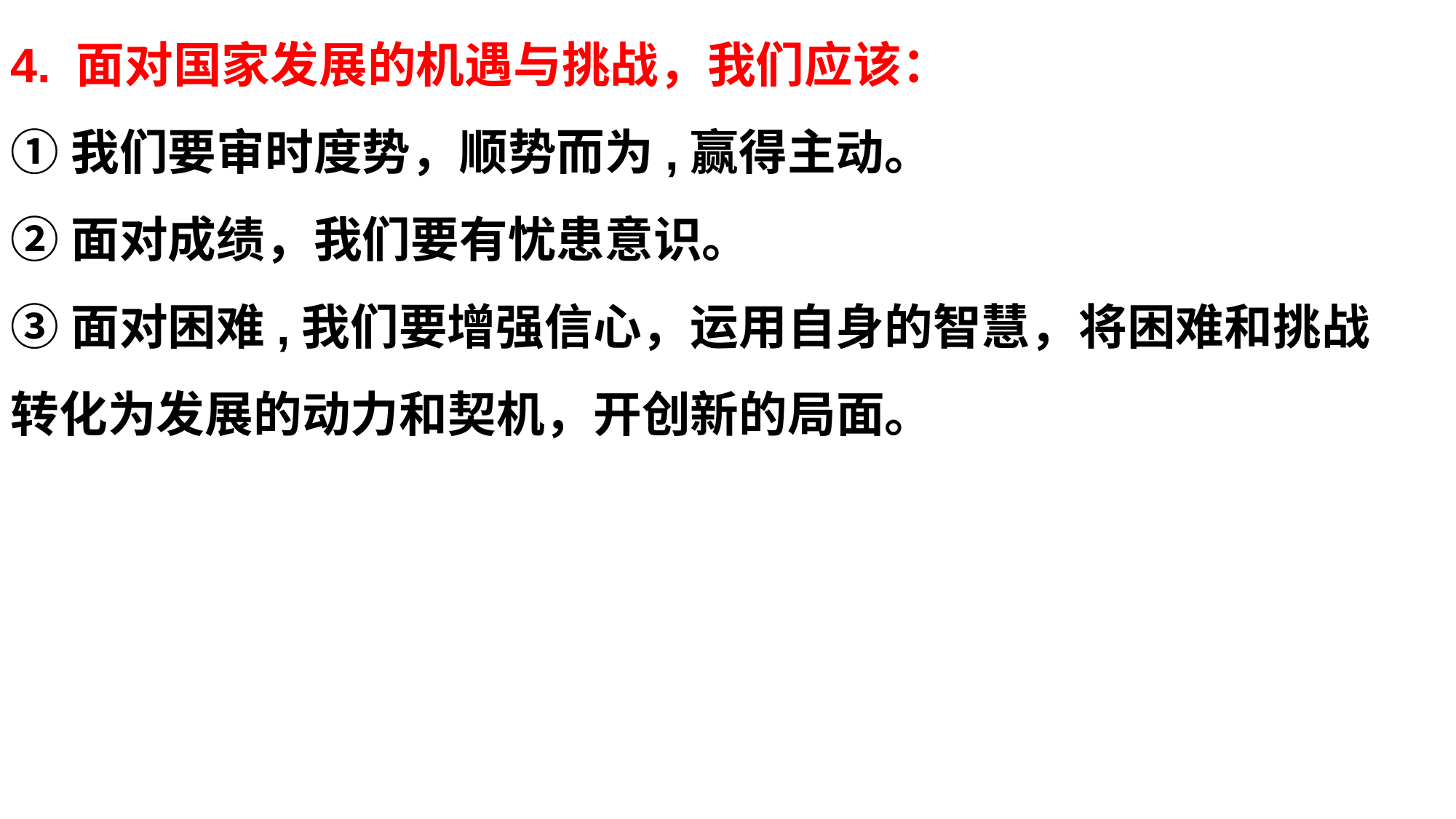

4. 面对国家发展的机遇与挑战，我们应该：
①我们要审时度势，顺势而为,赢得主动。
②面对成绩，我们要有忧患意识。
③面对困难,我们要增强信心，运用自身的智慧，将困难和挑战转化为发展的动力和契机，开创新的局面。